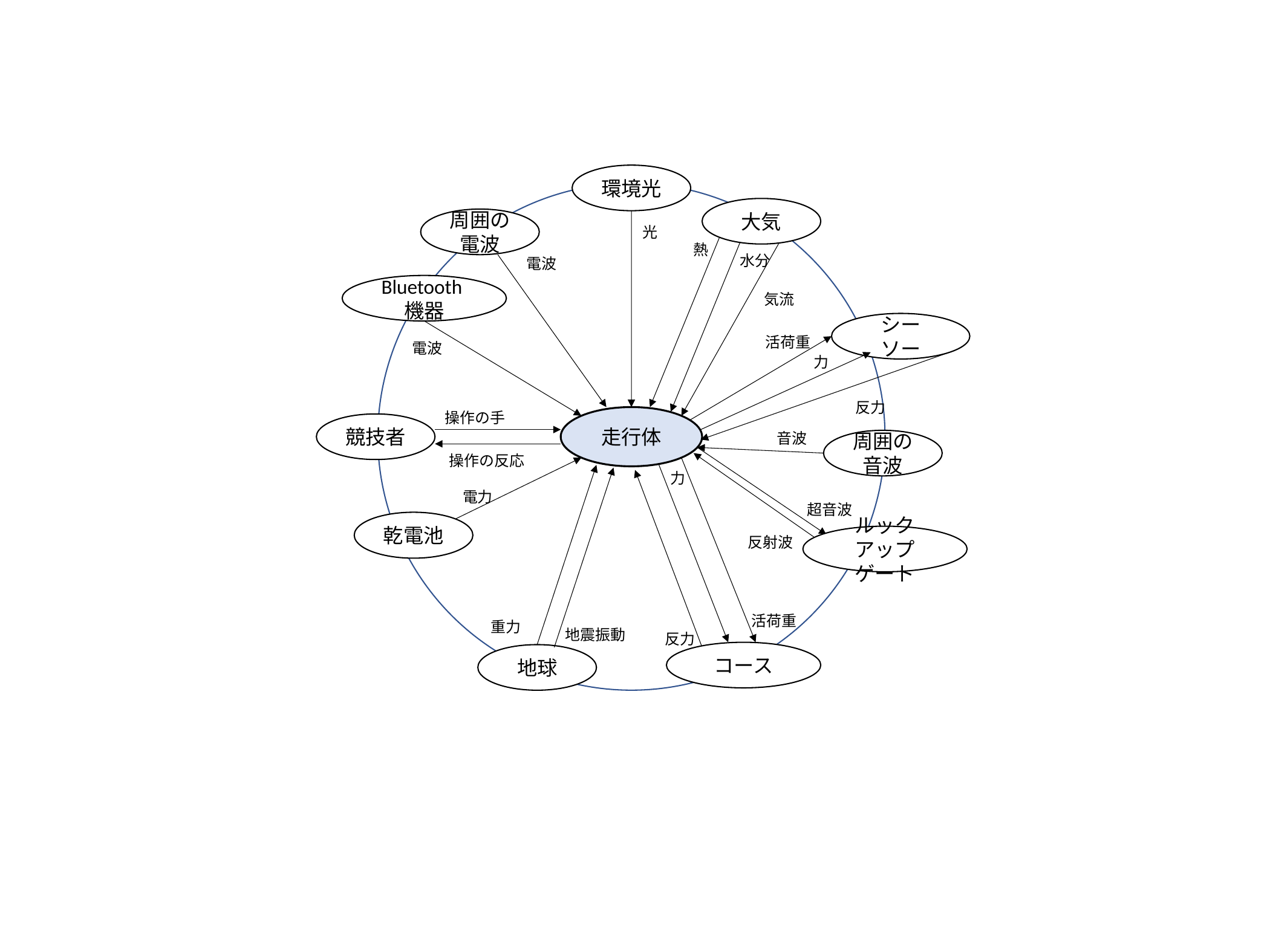

環境光

大気
周囲の電波
光
熱
水分
電波
Bluetooth機器
気流
シーソー
活荷重
電波
力
反力
操作の手
走行体
競技者
音波
周囲の音波
操作の反応
力
電力
超音波
乾電池
反射波
ルックアップゲート
活荷重
重力
地震振動
反力
コース
地球